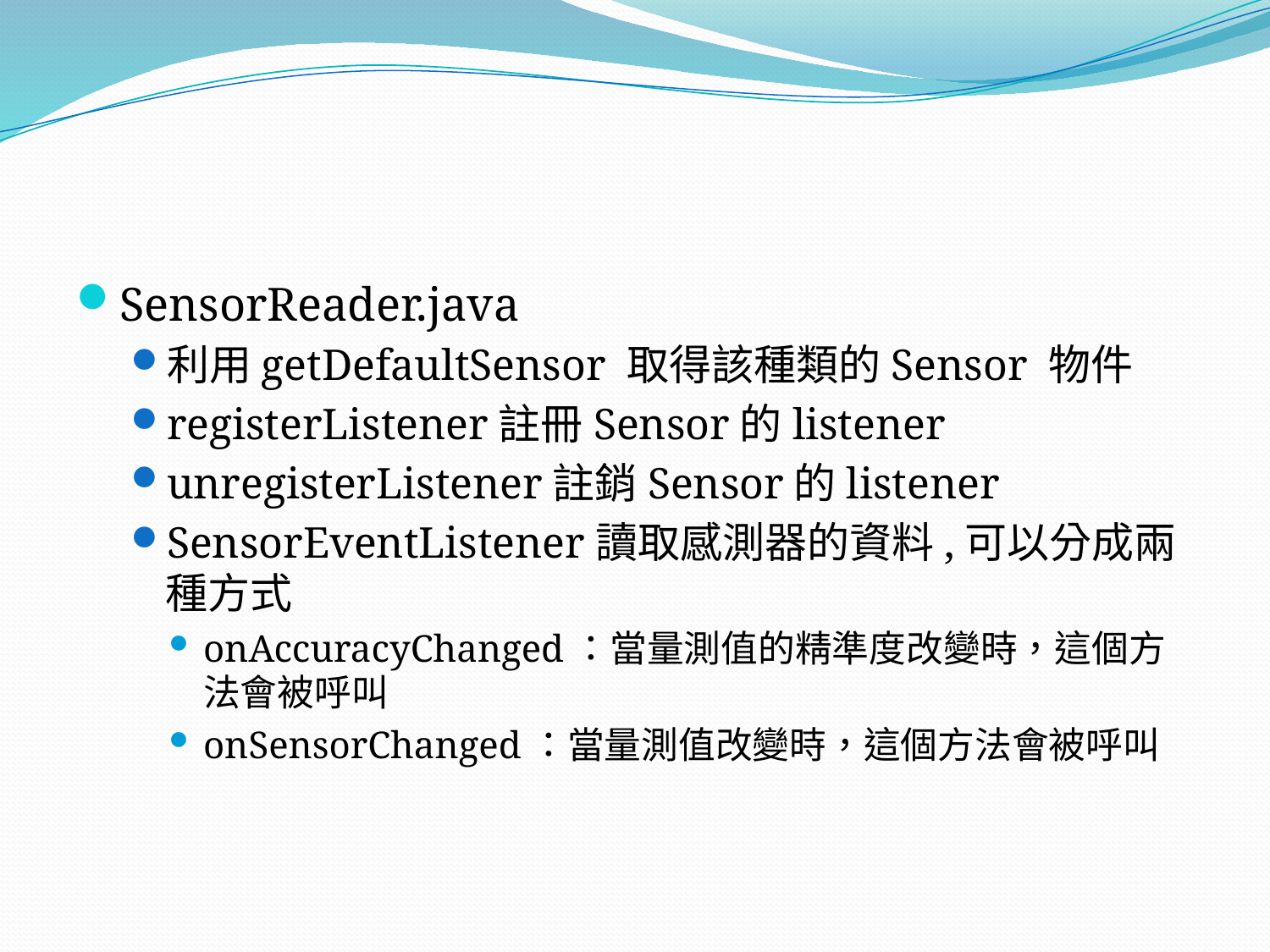

#
SensorReader.java
利用getDefaultSensor 取得該種類的Sensor 物件
registerListener註冊Sensor的listener
unregisterListener註銷Sensor的listener
SensorEventListener讀取感測器的資料,可以分成兩種方式
onAccuracyChanged：當量測值的精準度改變時，這個方法會被呼叫
onSensorChanged：當量測值改變時，這個方法會被呼叫